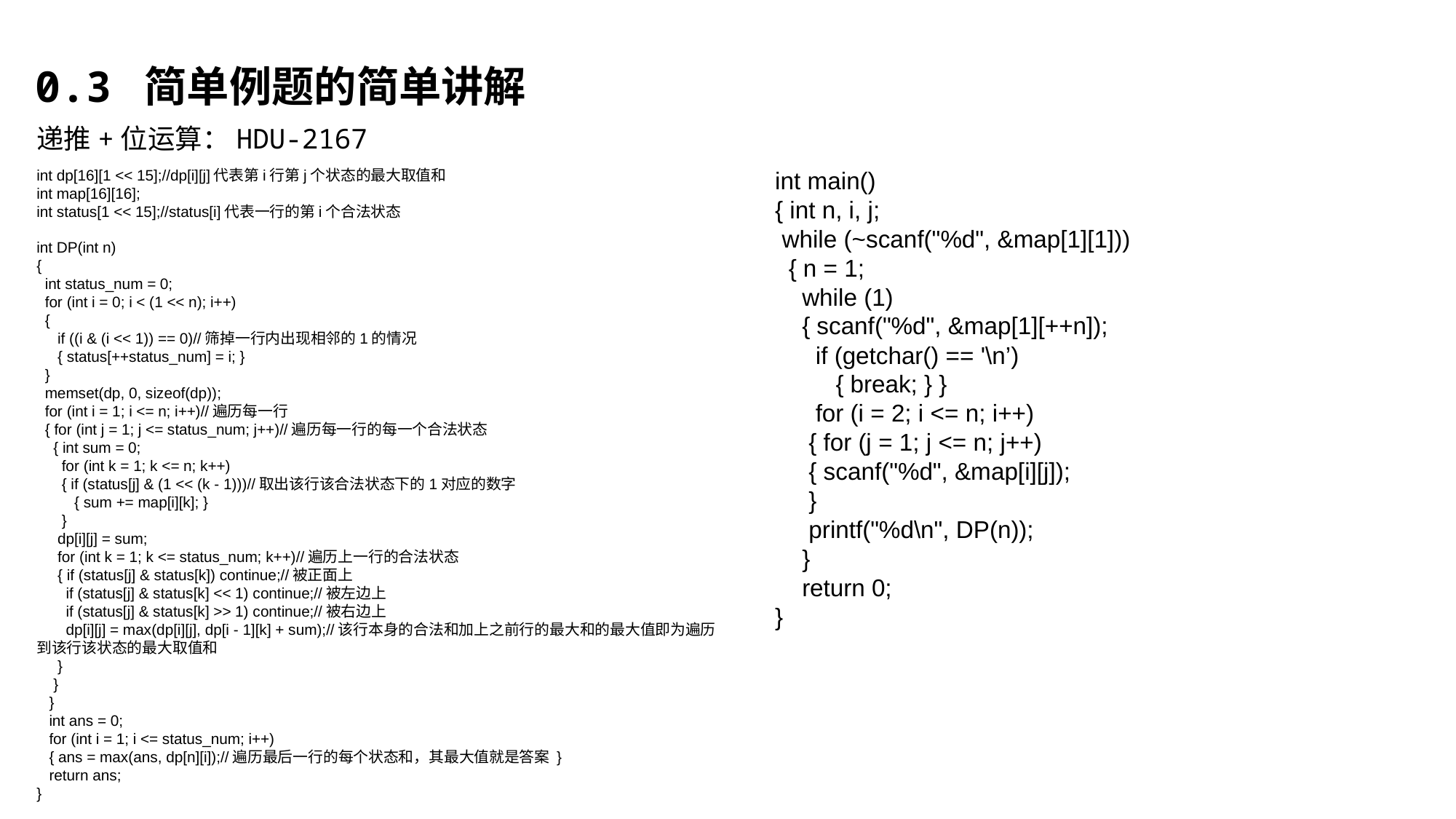

0.3	简单例题的简单讲解
递推+位运算：HDU-2167
int dp[16][1 << 15];//dp[i][j]代表第i行第j个状态的最大取值和
int map[16][16];
int status[1 << 15];//status[i]代表一行的第i个合法状态

int DP(int n)
{
  int status_num = 0;
  for (int i = 0; i < (1 << n); i++)
  {
     if ((i & (i << 1)) == 0)//筛掉一行内出现相邻的1的情况
     { status[++status_num] = i; }
  }
  memset(dp, 0, sizeof(dp));
  for (int i = 1; i <= n; i++)//遍历每一行
  { for (int j = 1; j <= status_num; j++)//遍历每一行的每一个合法状态
    { int sum = 0;
      for (int k = 1; k <= n; k++)
      { if (status[j] & (1 << (k - 1)))//取出该行该合法状态下的1对应的数字
         { sum += map[i][k]; }
      }
     dp[i][j] = sum;
     for (int k = 1; k <= status_num; k++)//遍历上一行的合法状态
     { if (status[j] & status[k]) continue;//被正面上
       if (status[j] & status[k] << 1) continue;//被左边上
       if (status[j] & status[k] >> 1) continue;//被右边上
       dp[i][j] = max(dp[i][j], dp[i - 1][k] + sum);//该行本身的合法和加上之前行的最大和的最大值即为遍历到该行该状态的最大取值和
     }
    }
   }
   int ans = 0;
   for (int i = 1; i <= status_num; i++)
   { ans = max(ans, dp[n][i]);//遍历最后一行的每个状态和，其最大值就是答案 }
   return ans;
}

int main()
{ int n, i, j;
 while (~scanf("%d", &map[1][1]))
  { n = 1;
    while (1)
    { scanf("%d", &map[1][++n]);
      if (getchar() == '\n’)
         { break; } }
      for (i = 2; i <= n; i++)
     { for (j = 1; j <= n; j++)
     { scanf("%d", &map[i][j]);
     }
     printf("%d\n", DP(n));
    }
    return 0;
}